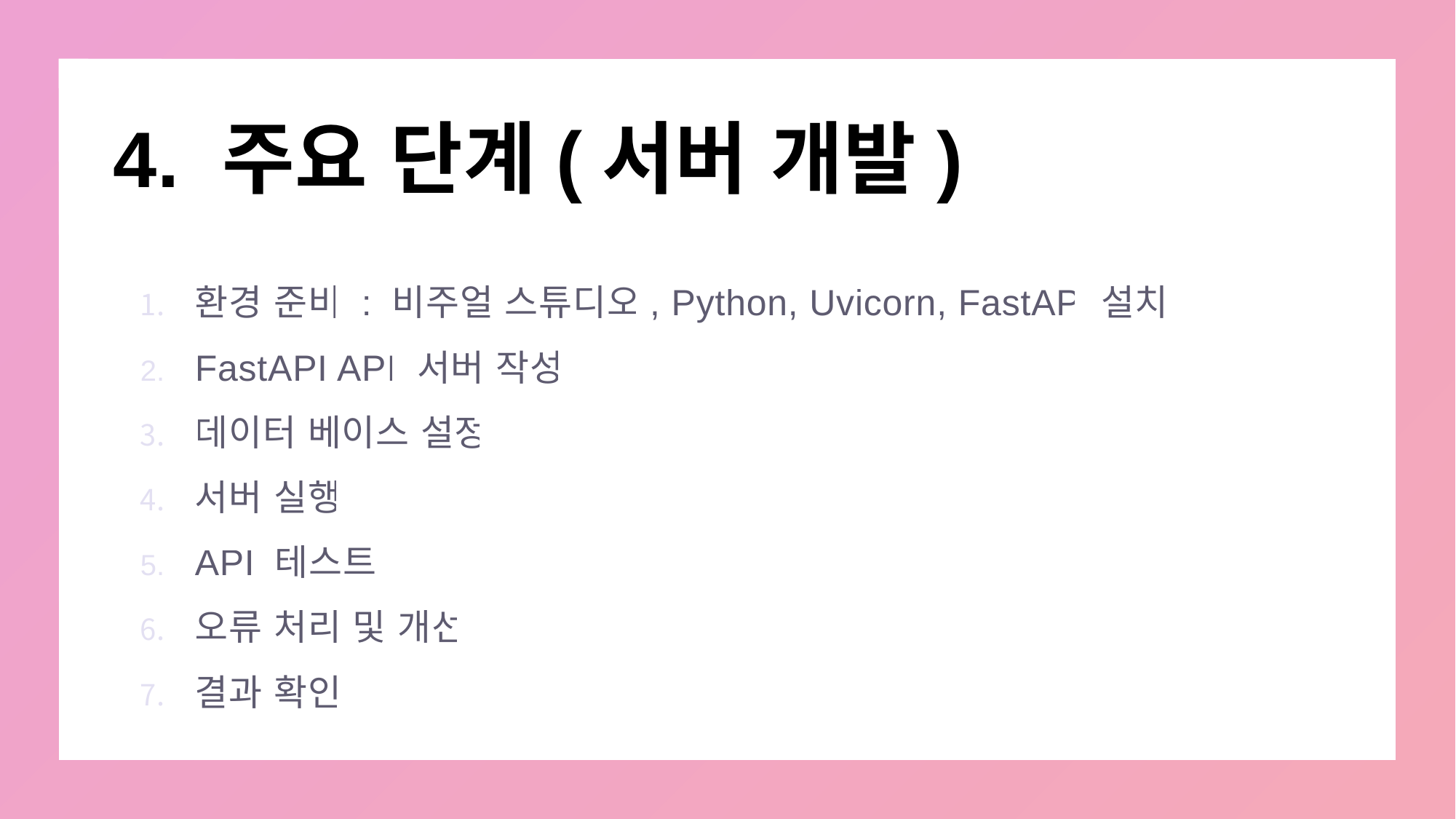

# 4. 주요 단계(서버 개발)
환경 준비 : 비주얼 스튜디오, Python, Uvicorn, FastAPI설치
FastAPI API 서버 작성
데이터 베이스 설정
서버 실행
API 테스트
오류 처리 및 개선
결과 확인